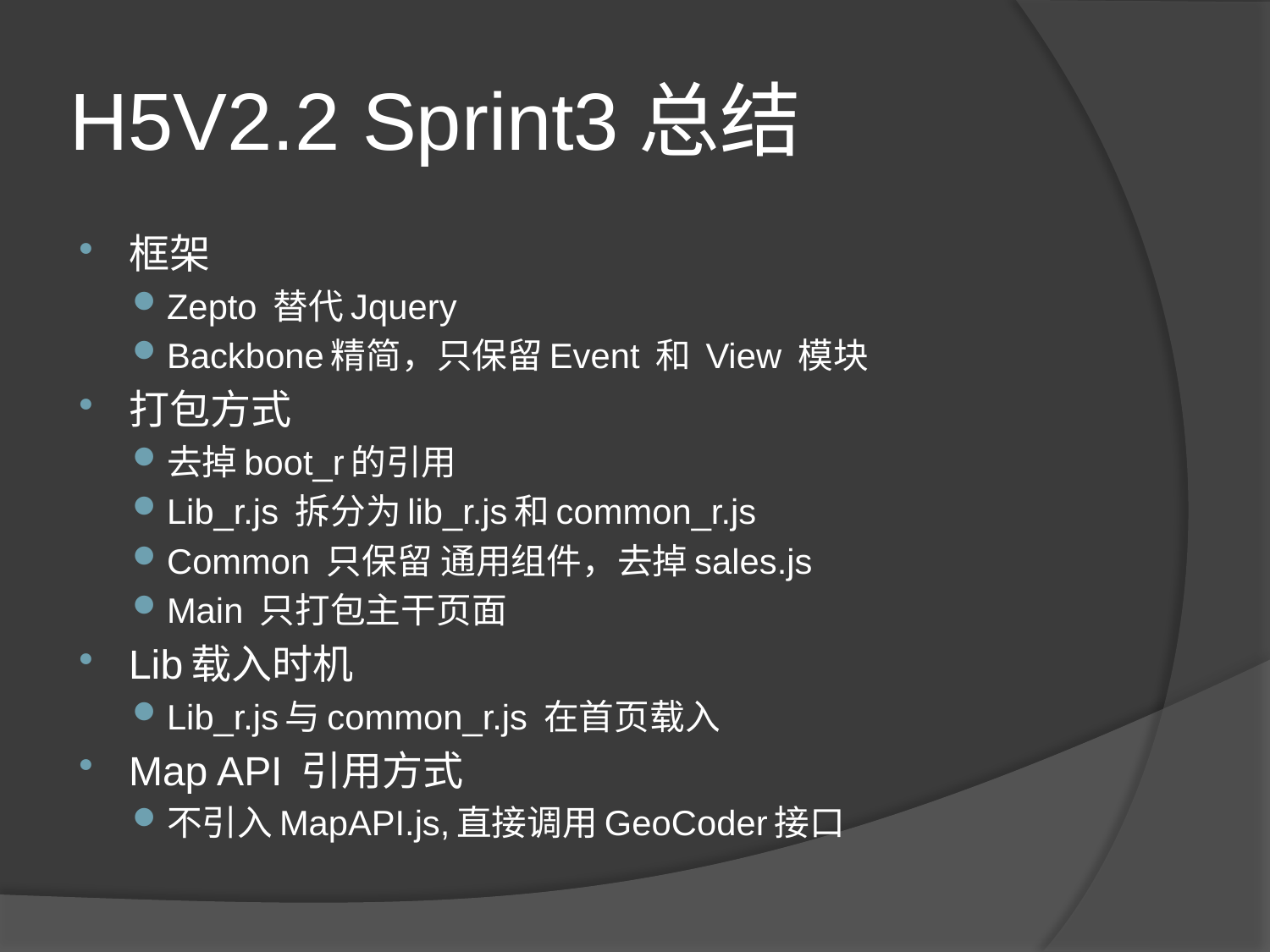

# H5V2.2 Sprint3总结
框架
Zepto 替代Jquery
Backbone精简，只保留Event 和 View 模块
打包方式
去掉boot_r的引用
Lib_r.js 拆分为lib_r.js和common_r.js
Common 只保留 通用组件，去掉sales.js
Main 只打包主干页面
Lib载入时机
Lib_r.js与common_r.js 在首页载入
Map API 引用方式
不引入MapAPI.js,直接调用GeoCoder接口